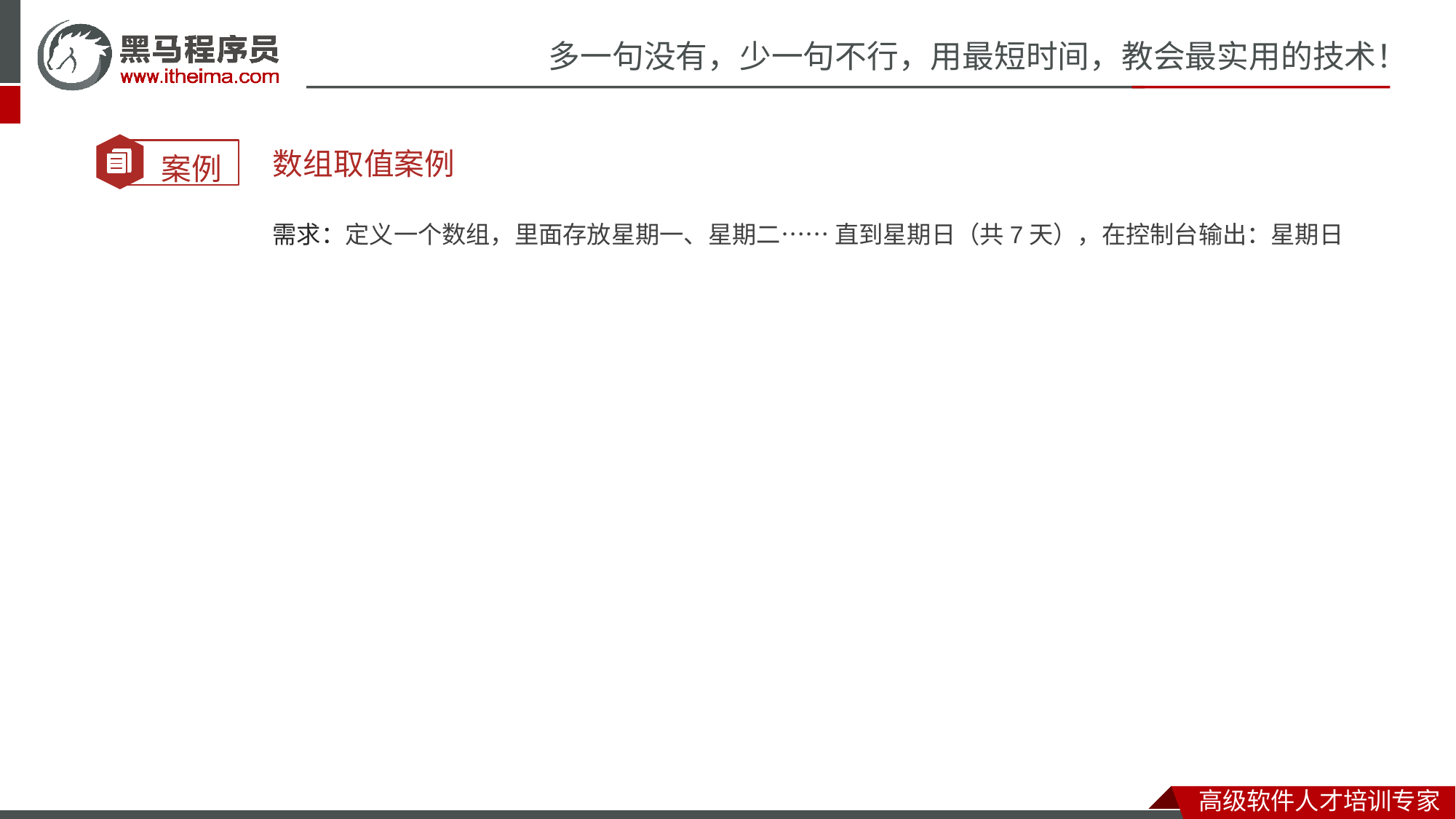

数组取值案例
需求：定义一个数组，里面存放星期一、星期二…… 直到星期日（共7天），在控制台输出：星期日